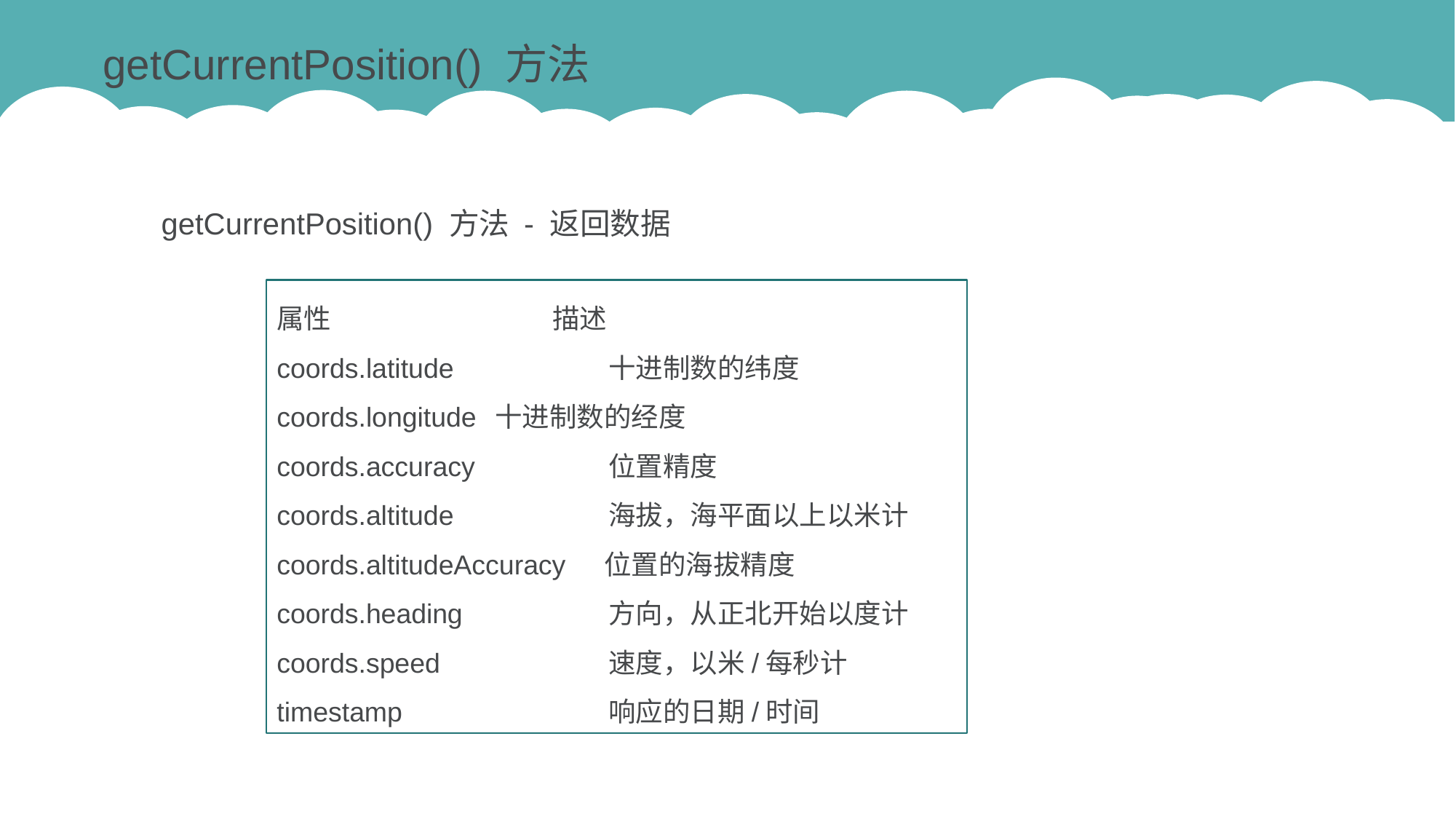

getCurrentPosition() 方法
getCurrentPosition() 方法 - 返回数据
属性	                           描述
coords.latitude	              十进制数的纬度
coords.longitude	十进制数的经度
coords.accuracy	              位置精度
coords.altitude	              海拔，海平面以上以米计
coords.altitudeAccuracy	位置的海拔精度
coords.heading	              方向，从正北开始以度计
coords.speed	              速度，以米/每秒计
timestamp	              响应的日期/时间